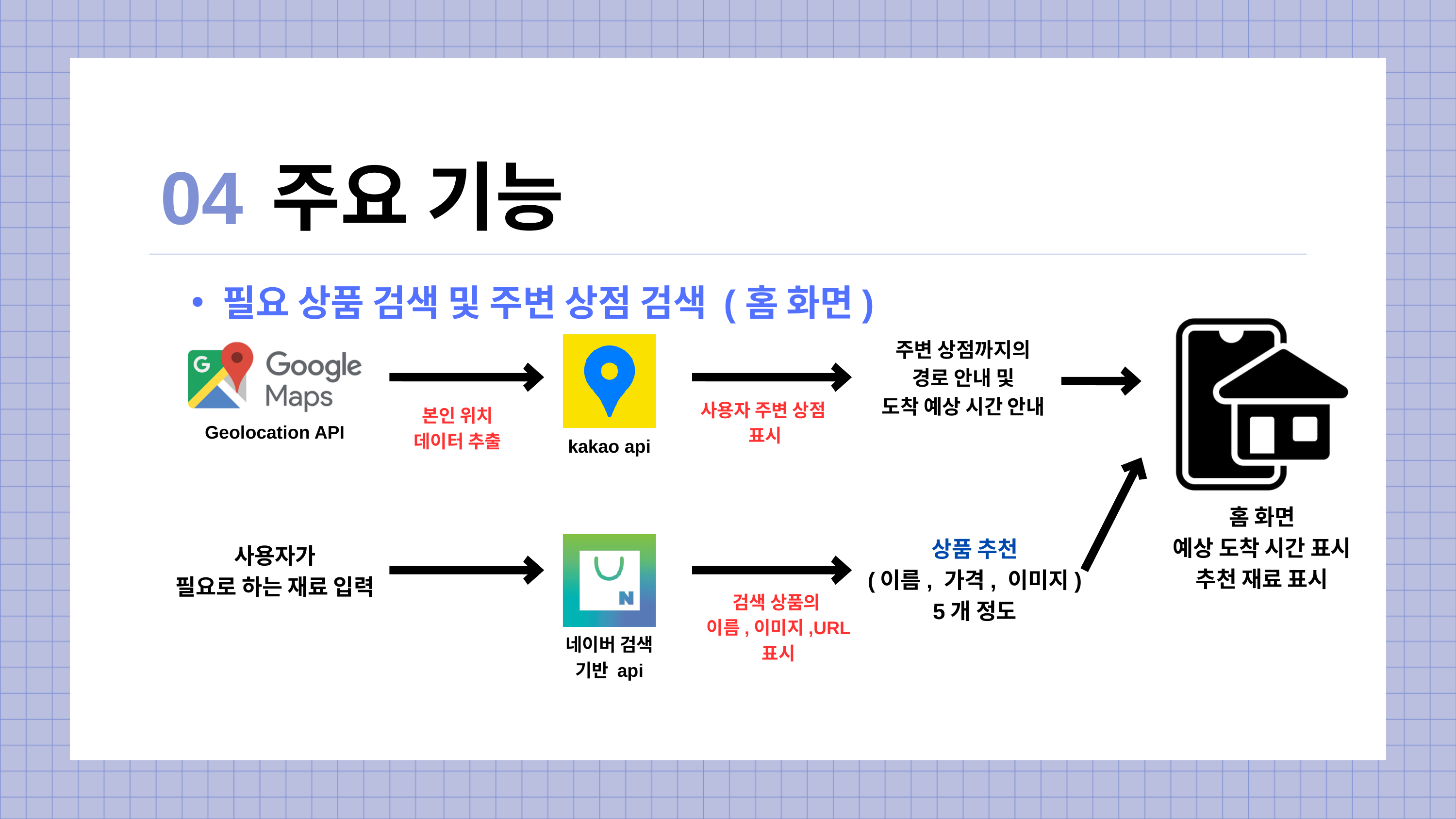

04
주요 기능
필요 상품 검색 및 주변 상점 검색 (홈 화면)

주변 상점까지의
경로 안내 및
도착 예상 시간 안내

사용자 주변 상점
표시
본인 위치
데이터 추출
Geolocation API
kakao api

홈 화면
예상 도착 시간 표시
추천 재료 표시
상품 추천
(이름, 가격, 이미지)
5개 정도

사용자가
필요로 하는 재료 입력

검색 상품의
이름,이미지,URL
표시
네이버 검색 기반 api